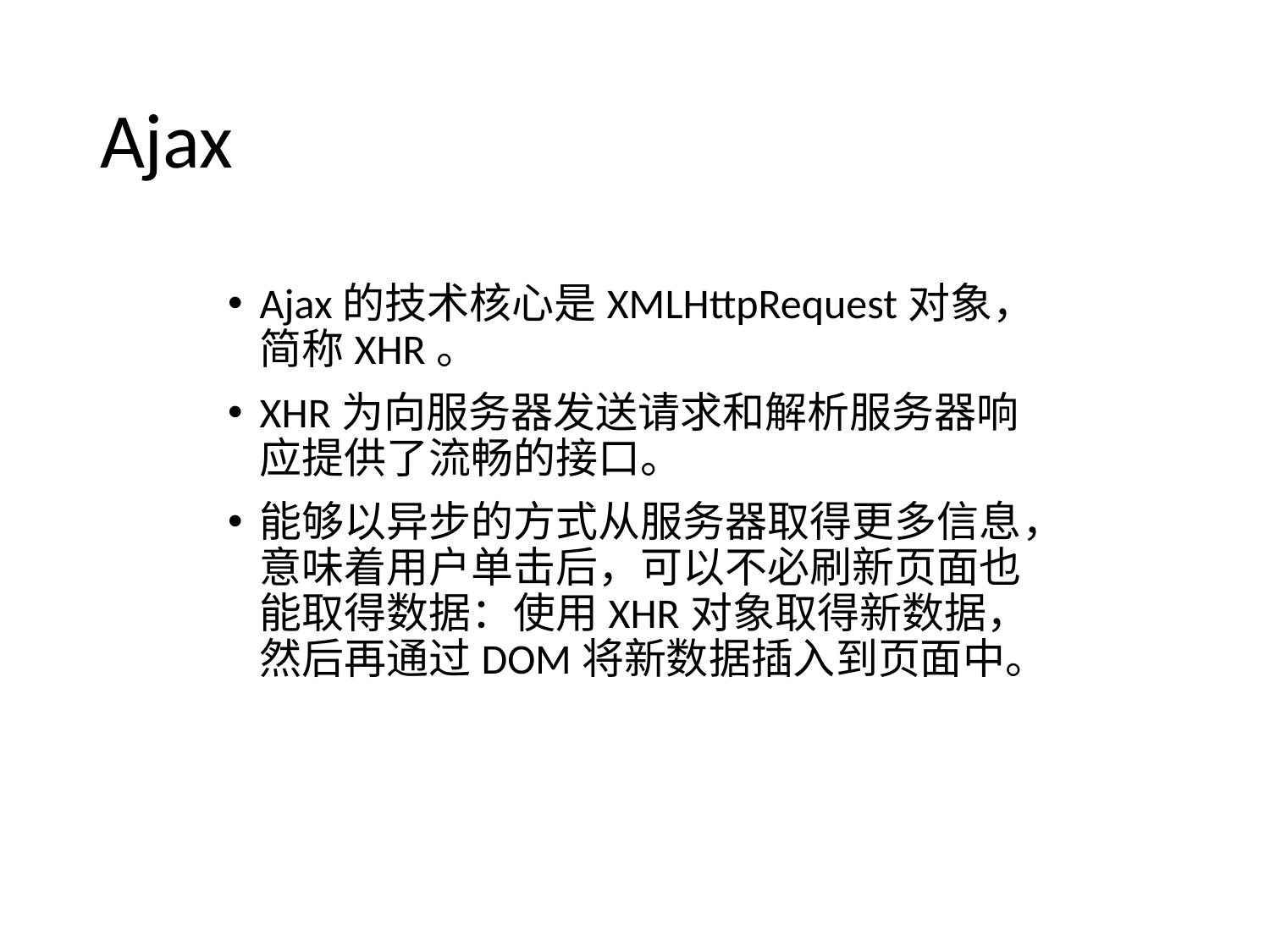

# Ajax
Ajax的技术核心是XMLHttpRequest对象，简称XHR。
XHR为向服务器发送请求和解析服务器响应提供了流畅的接口。
能够以异步的方式从服务器取得更多信息，意味着用户单击后，可以不必刷新页面也能取得数据：使用XHR对象取得新数据，然后再通过DOM将新数据插入到页面中。